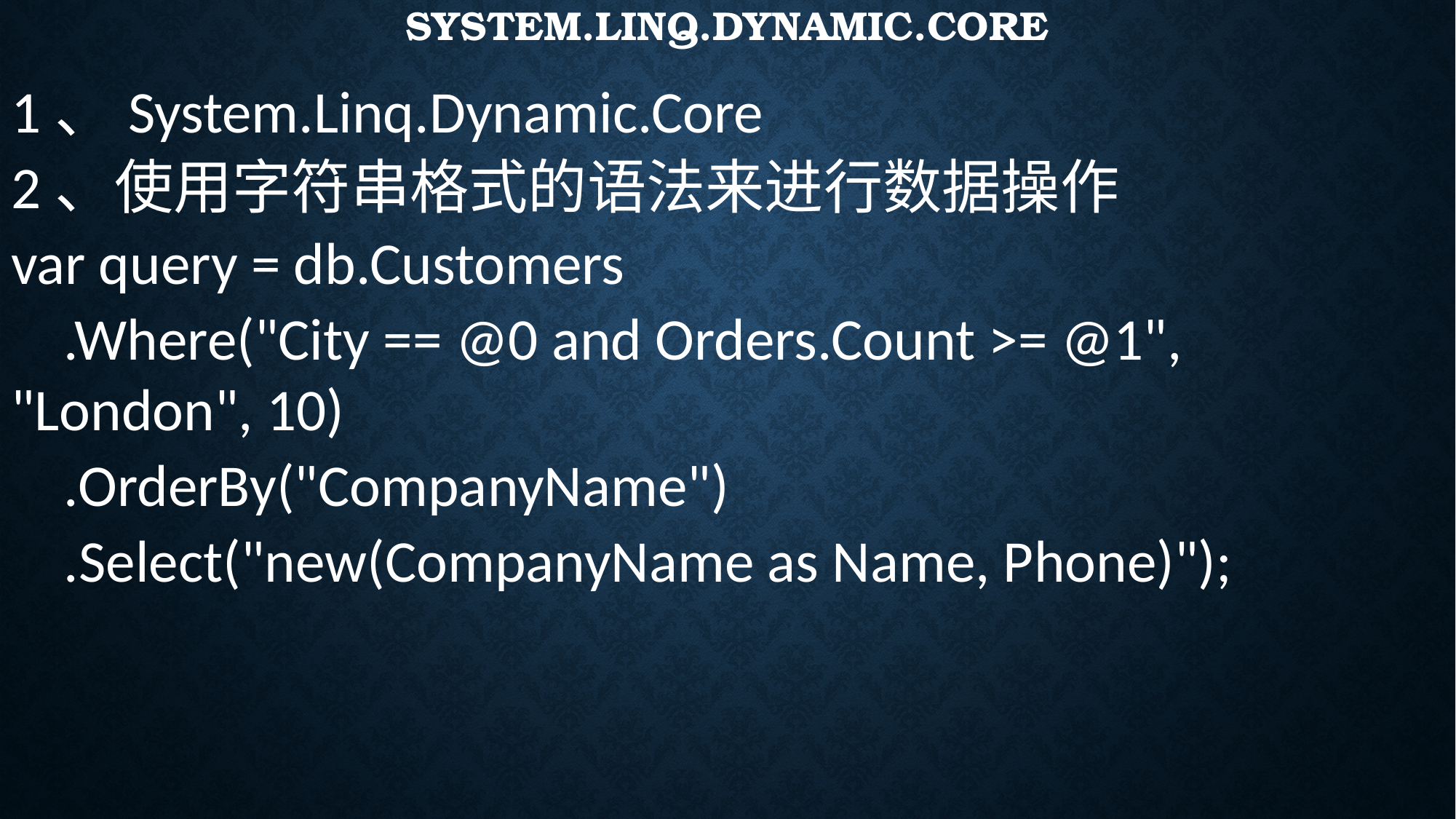

# System.Linq.Dynamic.Core
1、System.Linq.Dynamic.Core
2、使用字符串格式的语法来进行数据操作
var query = db.Customers
    .Where("City == @0 and Orders.Count >= @1", "London", 10)
    .OrderBy("CompanyName")
    .Select("new(CompanyName as Name, Phone)");